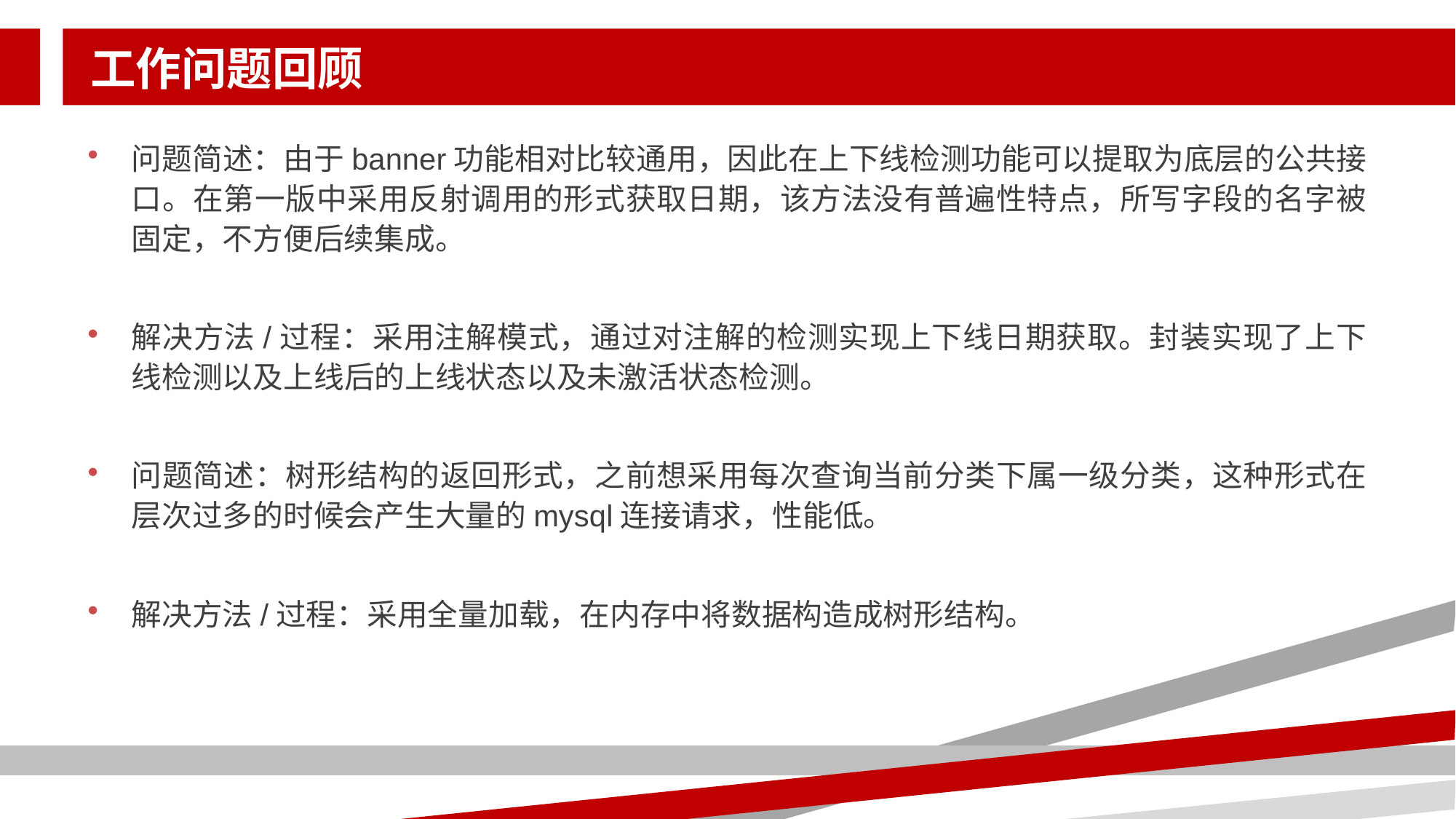

# 工作问题回顾

问题简述：由于banner功能相对比较通用，因此在上下线检测功能可以提取为底层的公共接口。在第一版中采用反射调用的形式获取日期，该方法没有普遍性特点，所写字段的名字被固定，不方便后续集成。

解决方法/过程：采用注解模式，通过对注解的检测实现上下线日期获取。封装实现了上下线检测以及上线后的上线状态以及未激活状态检测。

问题简述：树形结构的返回形式，之前想采用每次查询当前分类下属一级分类，这种形式在层次过多的时候会产生大量的mysql连接请求，性能低。

解决方法/过程：采用全量加载，在内存中将数据构造成树形结构。